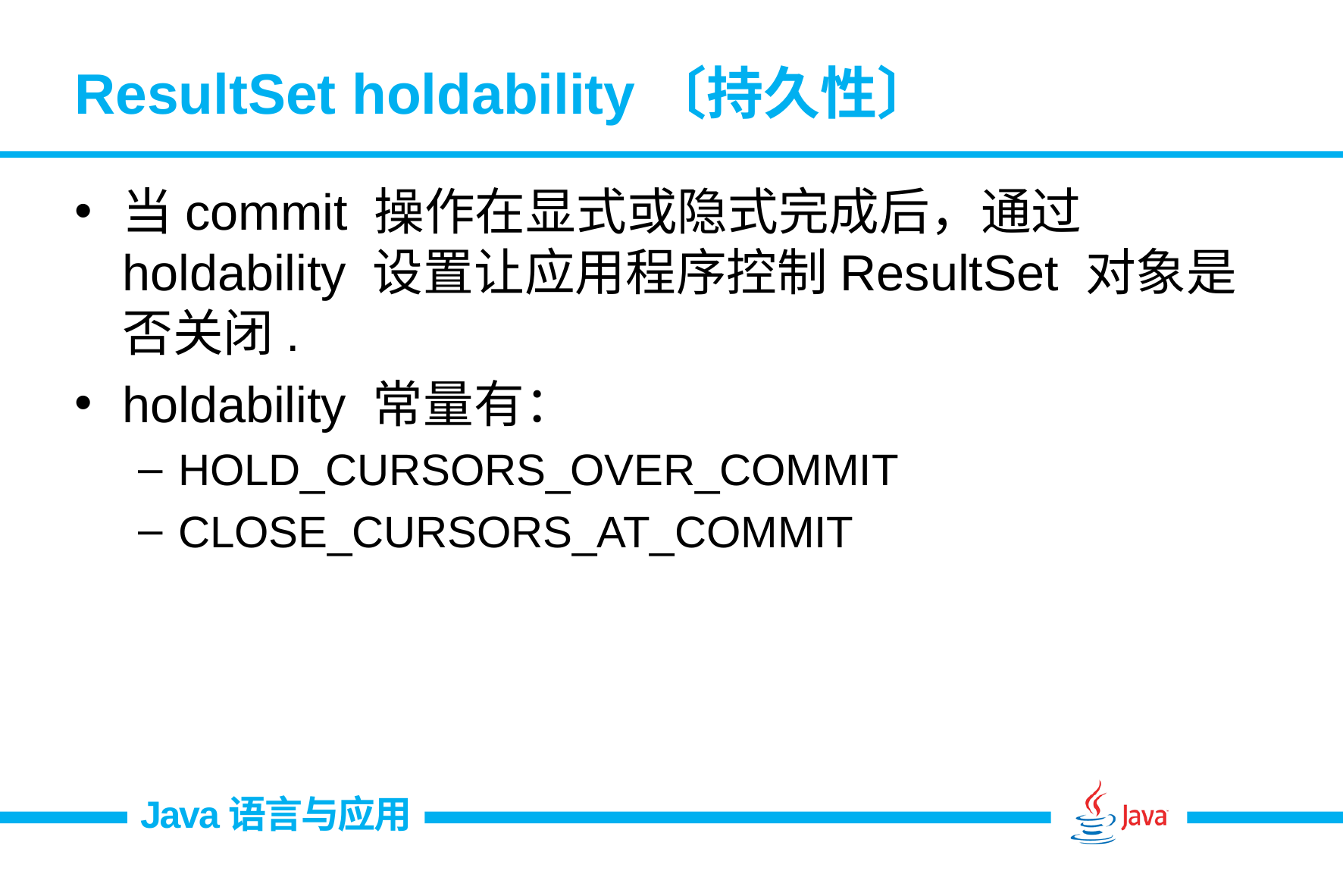

# ResultSet holdability〔持久性〕
当commit 操作在显式或隐式完成后，通过holdability 设置让应用程序控制ResultSet 对象是否关闭.
holdability 常量有：
HOLD_CURSORS_OVER_COMMIT
CLOSE_CURSORS_AT_COMMIT